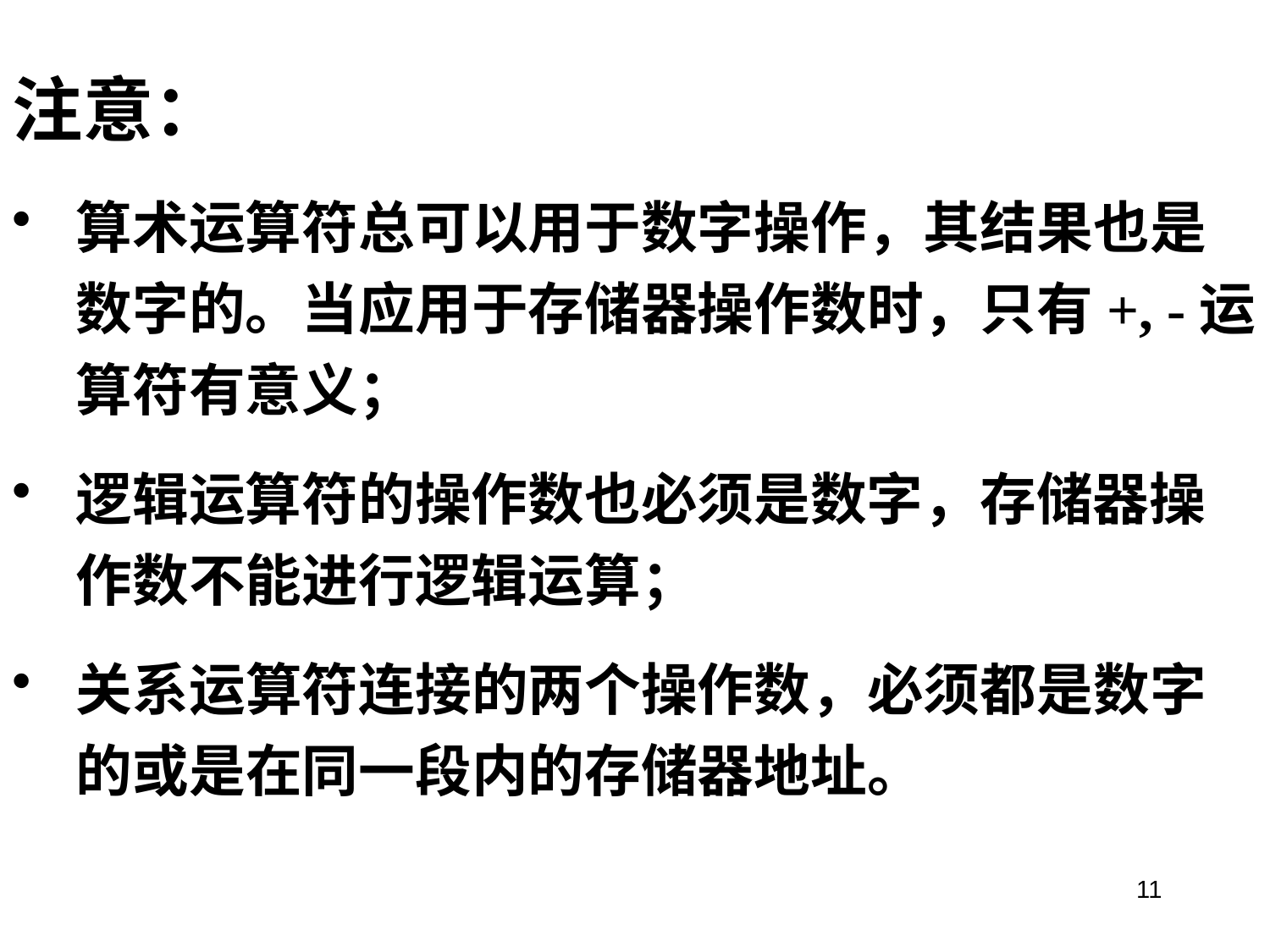

注意：
算术运算符总可以用于数字操作，其结果也是数字的。当应用于存储器操作数时，只有+, -运算符有意义；
逻辑运算符的操作数也必须是数字，存储器操作数不能进行逻辑运算；
关系运算符连接的两个操作数，必须都是数字的或是在同一段内的存储器地址。
11